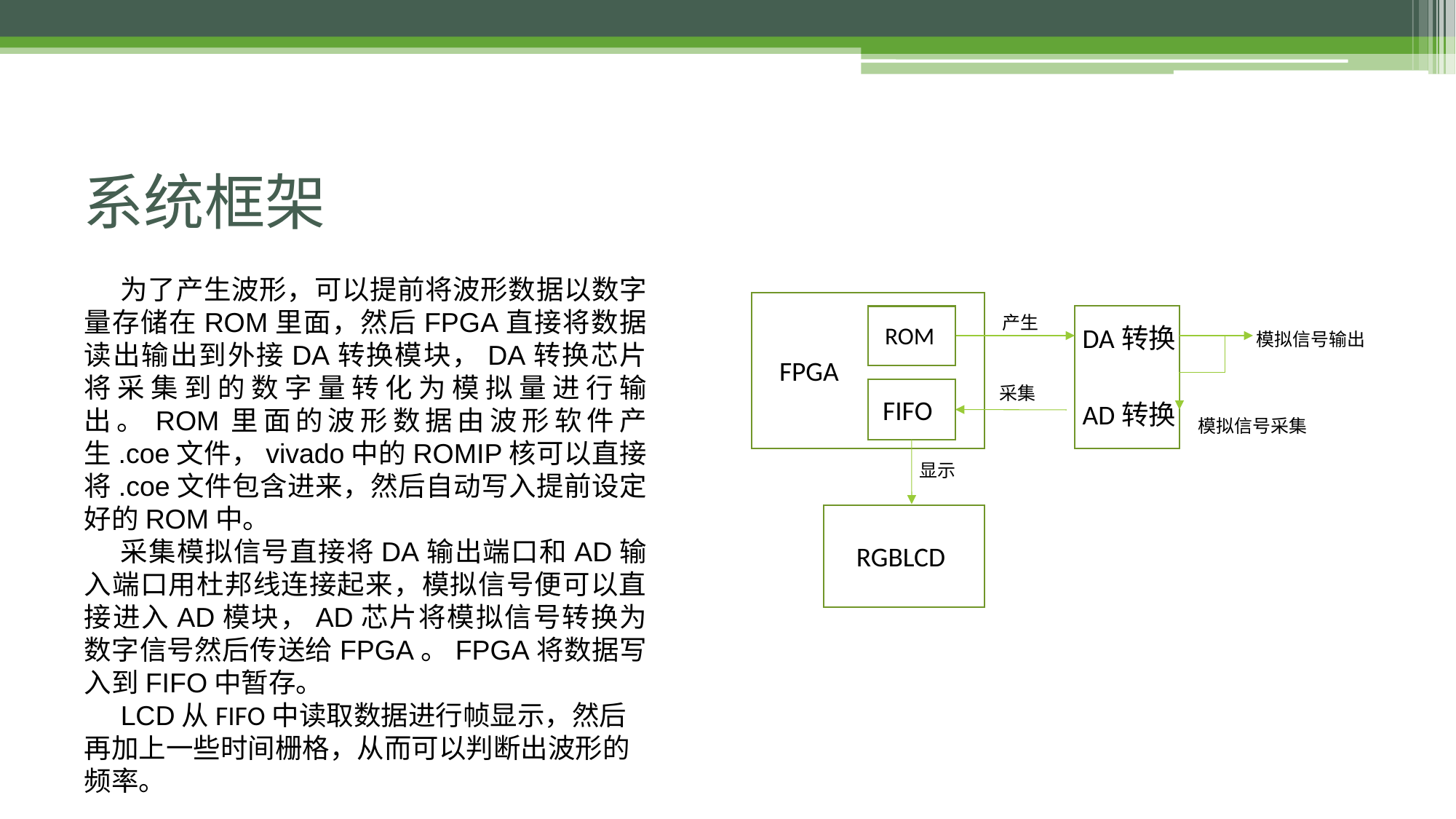

# 系统框架
为了产生波形，可以提前将波形数据以数字量存储在ROM里面，然后FPGA直接将数据读出输出到外接DA转换模块，DA转换芯片将采集到的数字量转化为模拟量进行输出。ROM里面的波形数据由波形软件产生.coe文件，vivado中的ROMIP核可以直接将.coe文件包含进来，然后自动写入提前设定好的ROM中。
采集模拟信号直接将DA输出端口和AD输入端口用杜邦线连接起来，模拟信号便可以直接进入AD模块，AD芯片将模拟信号转换为数字信号然后传送给FPGA。FPGA将数据写入到FIFO中暂存。
LCD从FIFO中读取数据进行帧显示，然后再加上一些时间栅格，从而可以判断出波形的频率。

产生
ROM
DA转换
模拟信号输出
FPGA
采集

FIFO
AD转换
模拟信号采集
显示

RGBLCD